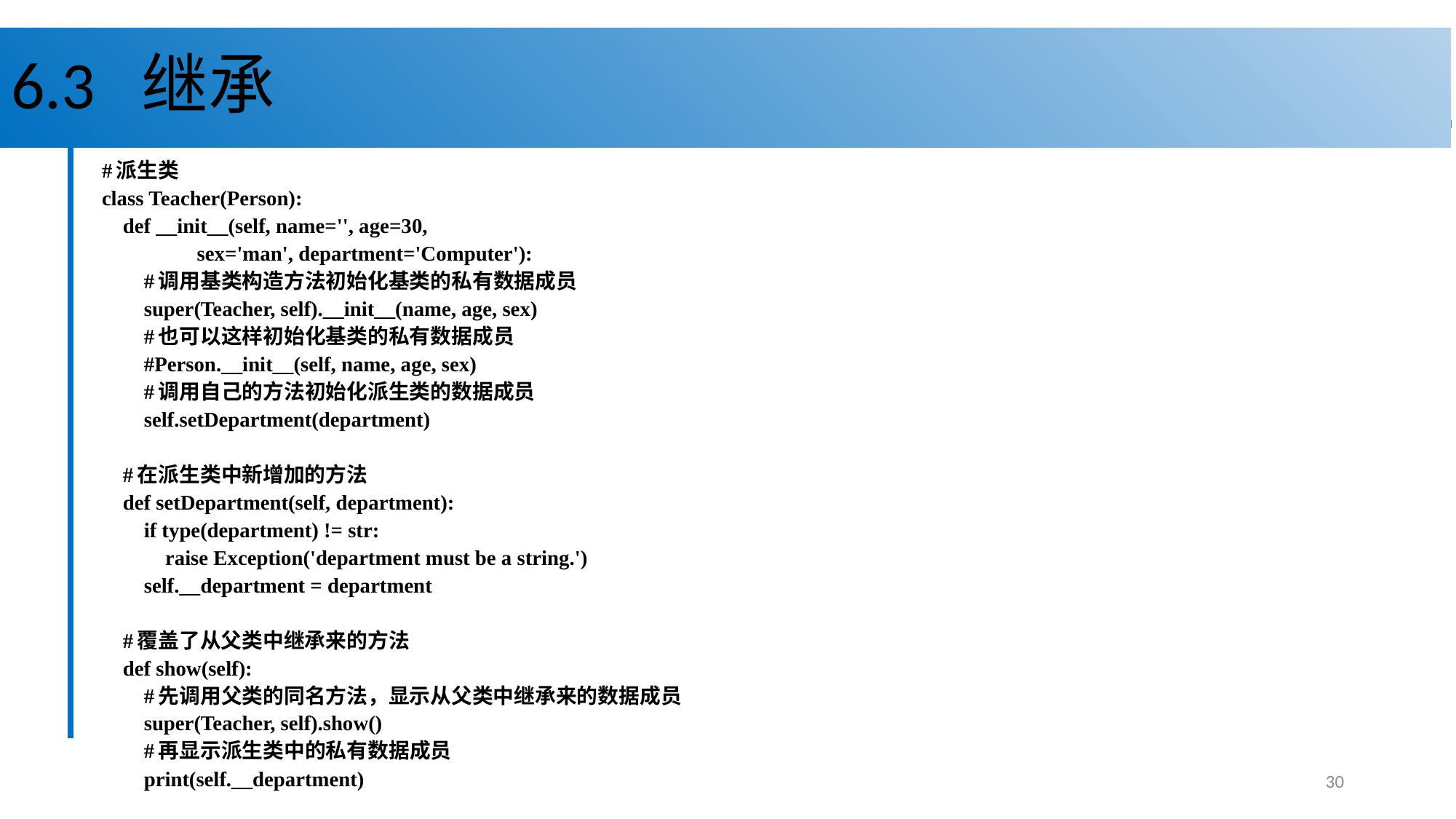

# 6.3  继承
#派生类
class Teacher(Person):
    def __init__(self, name='', age=30,
                  sex='man', department='Computer'):
        #调用基类构造方法初始化基类的私有数据成员
        super(Teacher, self).__init__(name, age, sex)
        #也可以这样初始化基类的私有数据成员
        #Person.__init__(self, name, age, sex)
        #调用自己的方法初始化派生类的数据成员
        self.setDepartment(department)

    #在派生类中新增加的方法
    def setDepartment(self, department):
        if type(department) != str:
            raise Exception('department must be a string.')
        self.__department = department

    #覆盖了从父类中继承来的方法
    def show(self):
        #先调用父类的同名方法，显示从父类中继承来的数据成员
        super(Teacher, self).show()
        #再显示派生类中的私有数据成员
        print(self.__department)
30